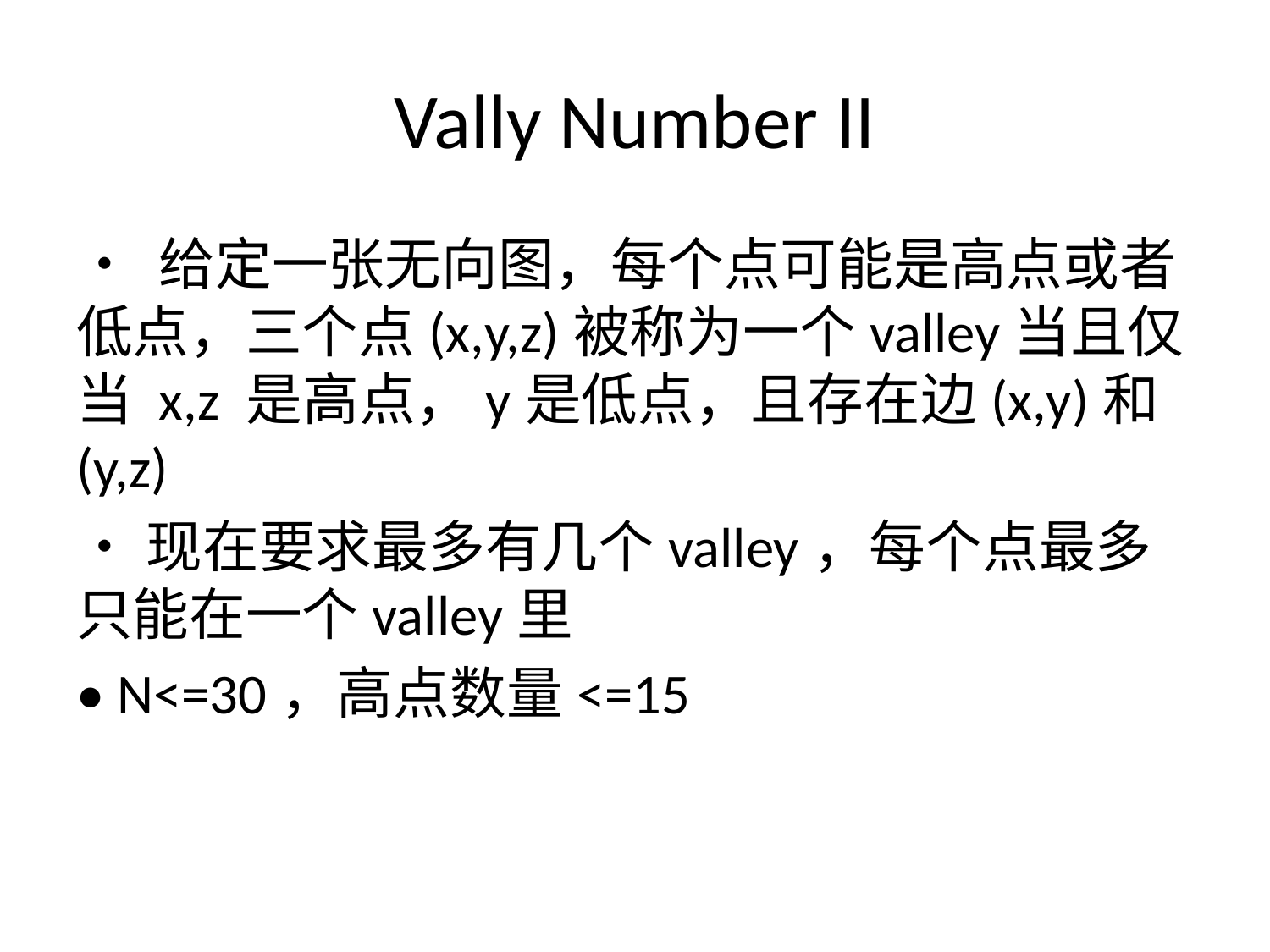

# Vally Number II
• 给定一张无向图，每个点可能是高点或者低点，三个点(x,y,z)被称为一个valley当且仅当 x,z 是高点，y是低点，且存在边(x,y)和(y,z)
•现在要求最多有几个valley，每个点最多只能在一个valley里
• N<=30，高点数量<=15